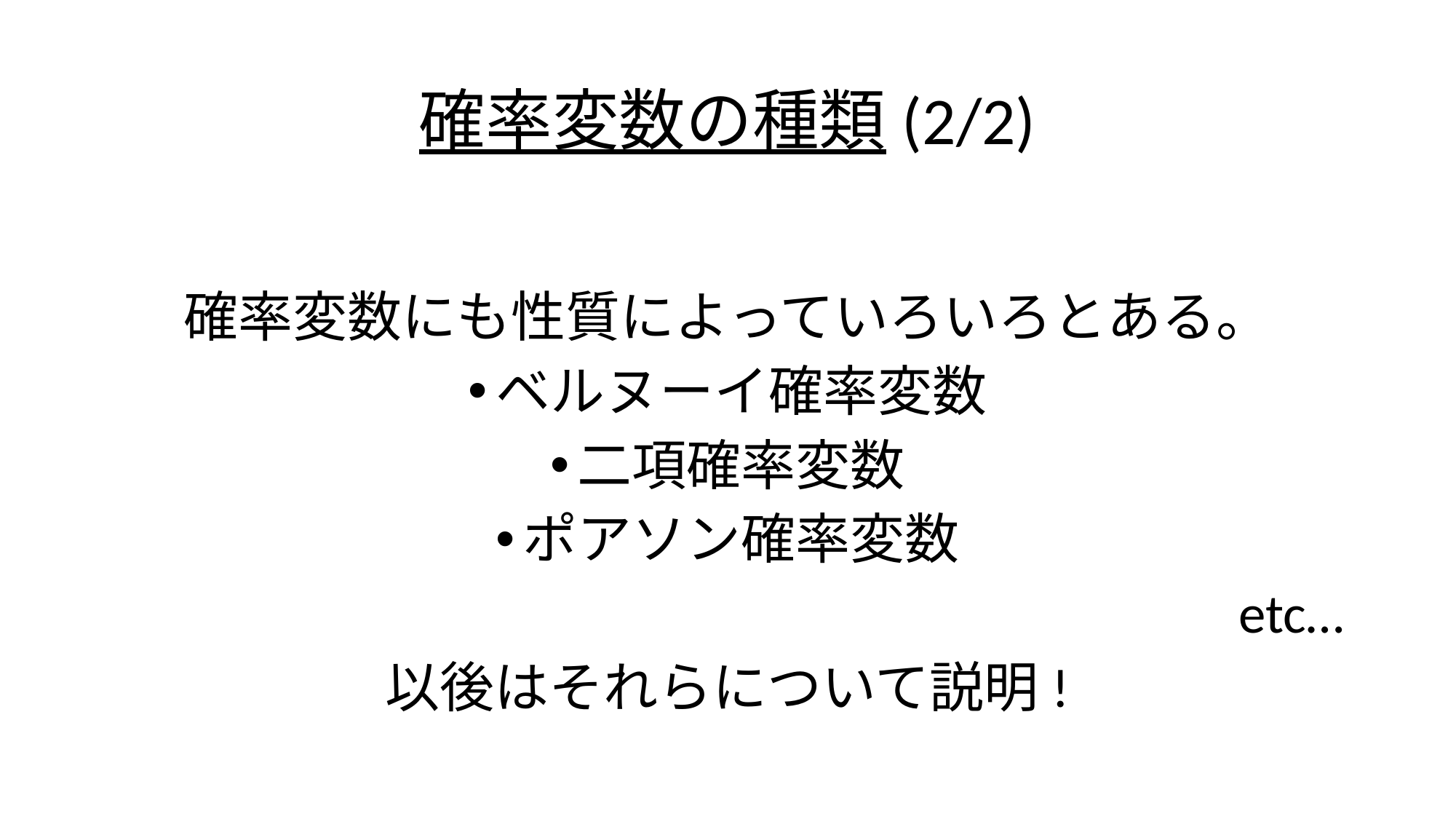

# 確率変数の種類(2/2)

確率変数にも性質によっていろいろとある。
ベルヌーイ確率変数
二項確率変数
ポアソン確率変数
etc…
以後はそれらについて説明!